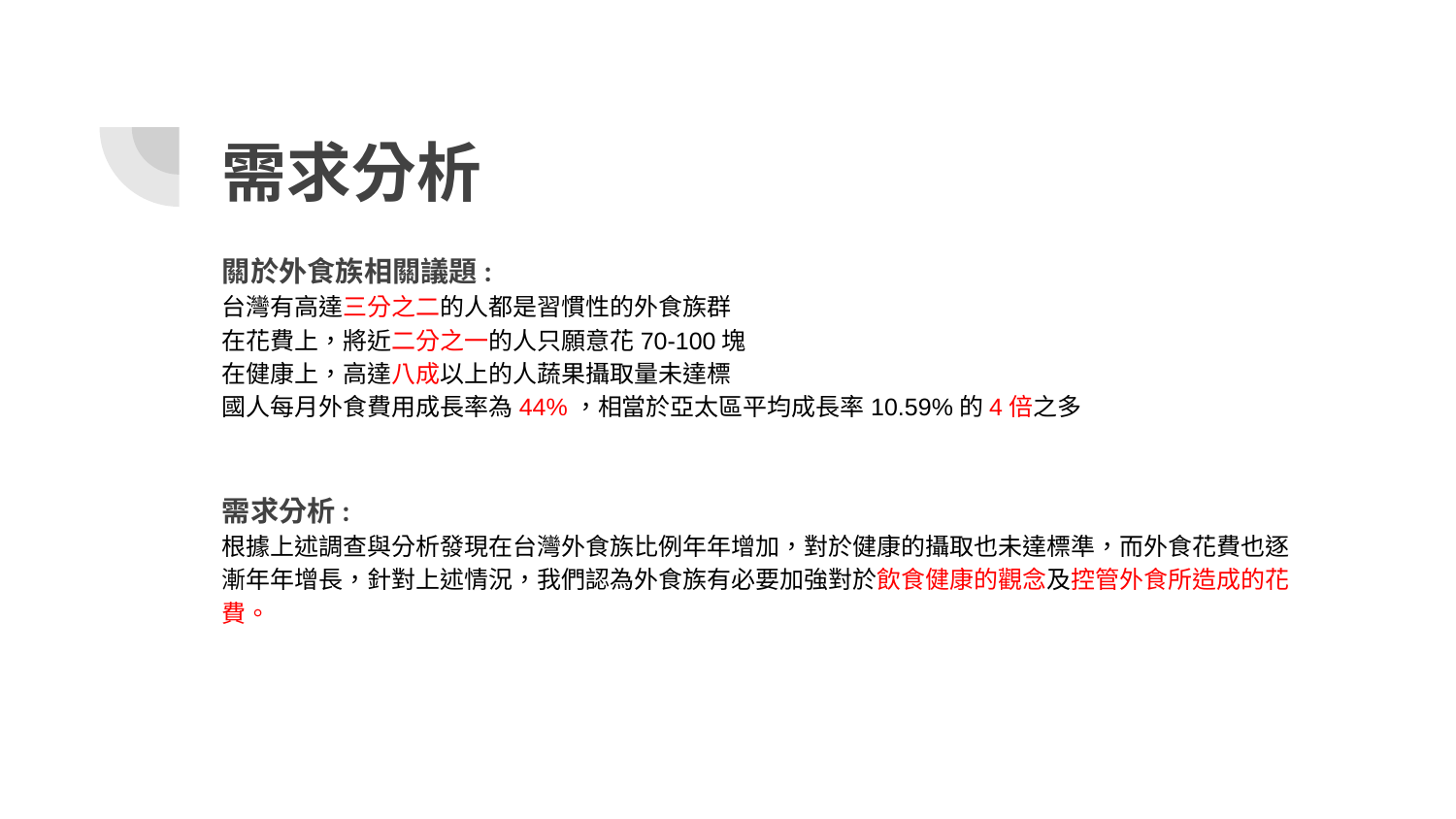

# 需求分析
關於外食族相關議題:
台灣有高達三分之二的人都是習慣性的外食族群
在花費上，將近二分之一的人只願意花70-100塊
在健康上，高達八成以上的人蔬果攝取量未達標
國人每月外食費用成長率為44%，相當於亞太區平均成長率10.59%的4倍之多

需求分析:
根據上述調查與分析發現在台灣外食族比例年年增加，對於健康的攝取也未達標準，而外食花費也逐漸年年增長，針對上述情況，我們認為外食族有必要加強對於飲食健康的觀念及控管外食所造成的花費。